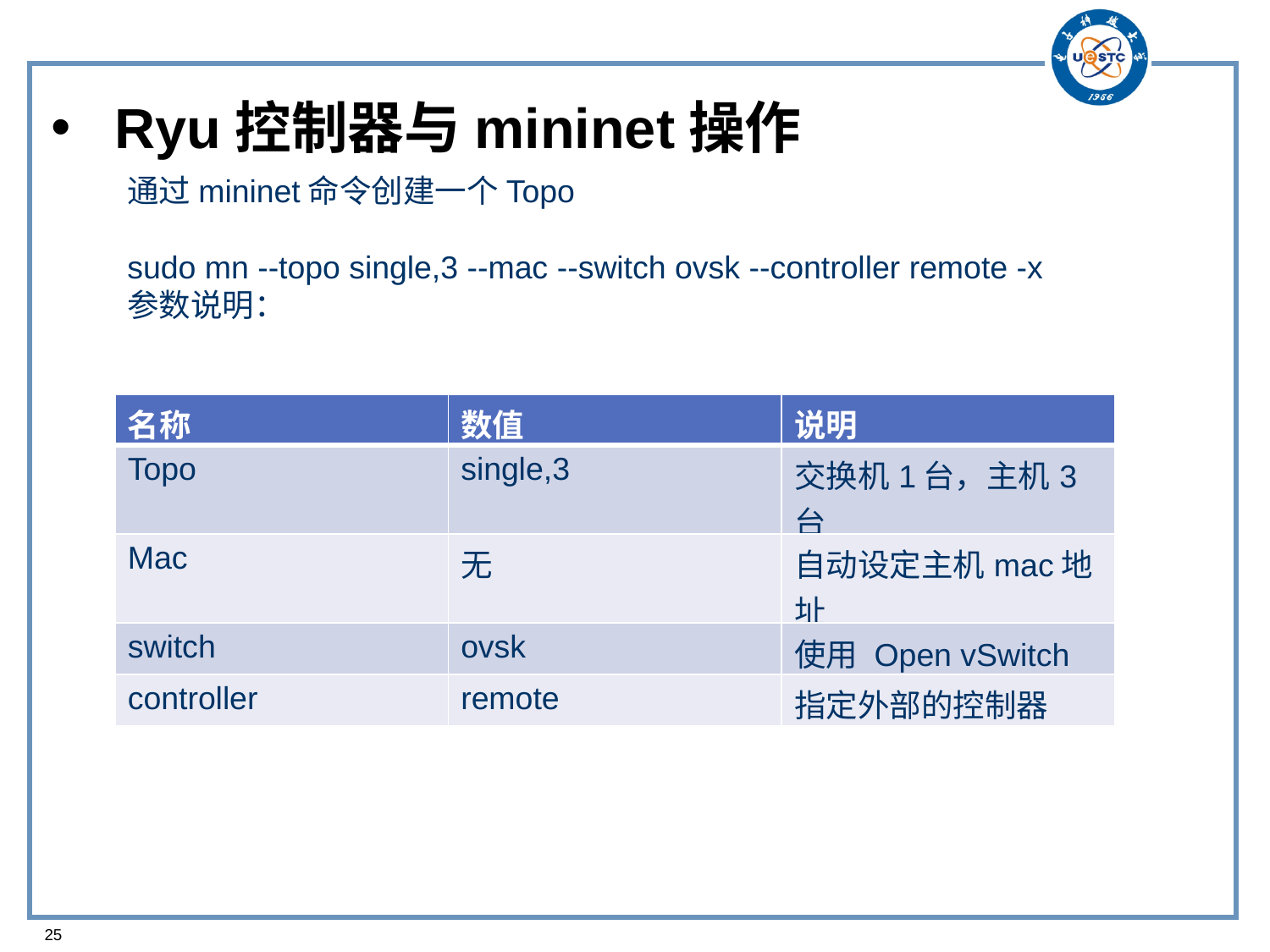

Ryu控制器与mininet操作
通过mininet命令创建一个Topo

sudo mn --topo single,3 --mac --switch ovsk --controller remote -x
参数说明：
| 名称 | 数值 | 说明 |
| --- | --- | --- |
| Topo | single,3 | 交换机1台，主机3台 |
| Mac | 无 | 自动设定主机mac地址 |
| switch | ovsk | 使用 Open vSwitch |
| controller | remote | 指定外部的控制器 |
25